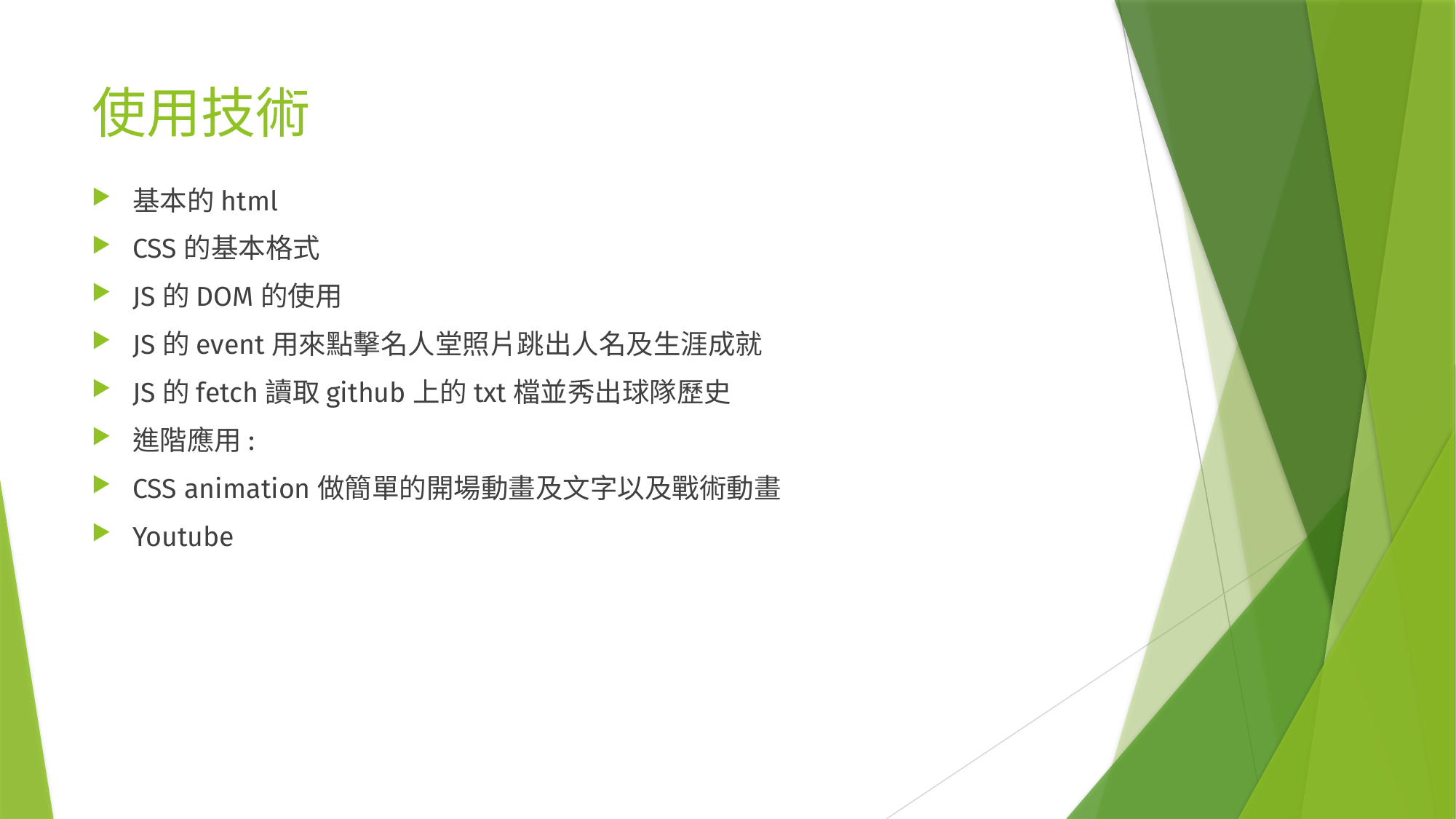

# 使用技術
基本的html
CSS的基本格式
JS的DOM的使用
JS的event用來點擊名人堂照片跳出人名及生涯成就
JS的fetch讀取github上的txt檔並秀出球隊歷史
進階應用:
CSS animation做簡單的開場動畫及文字以及戰術動畫
Youtube